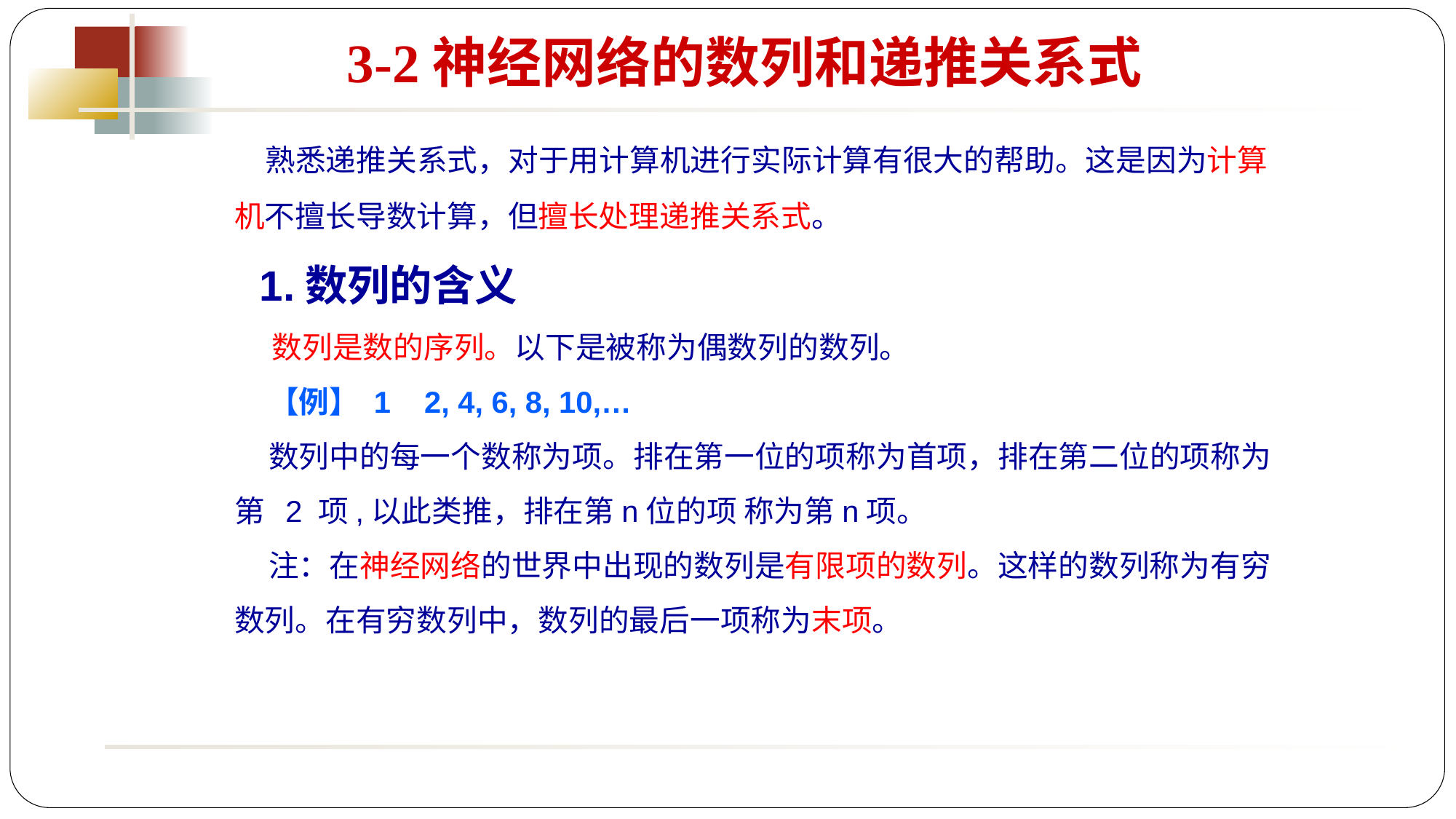

3-2神经网络的数列和递推关系式
   熟悉递推关系式，对于用计算机进行实际计算有很大的帮助。这是因为计算机不擅长导数计算，但擅长处理递推关系式。
   1.数列的含义
     数列是数的序列。以下是被称为偶数列的数列。
    【例】 1    2, 4, 6, 8, 10,…
    数列中的每一个数称为项。排在第一位的项称为首项，排在第二位的项称为第  2 项,以此类推，排在第n位的项 称为第n项。
    注：在神经网络的世界中出现的数列是有限项的数列。这样的数列称为有穷 数列。在有穷数列中，数列的最后一项称为末项。